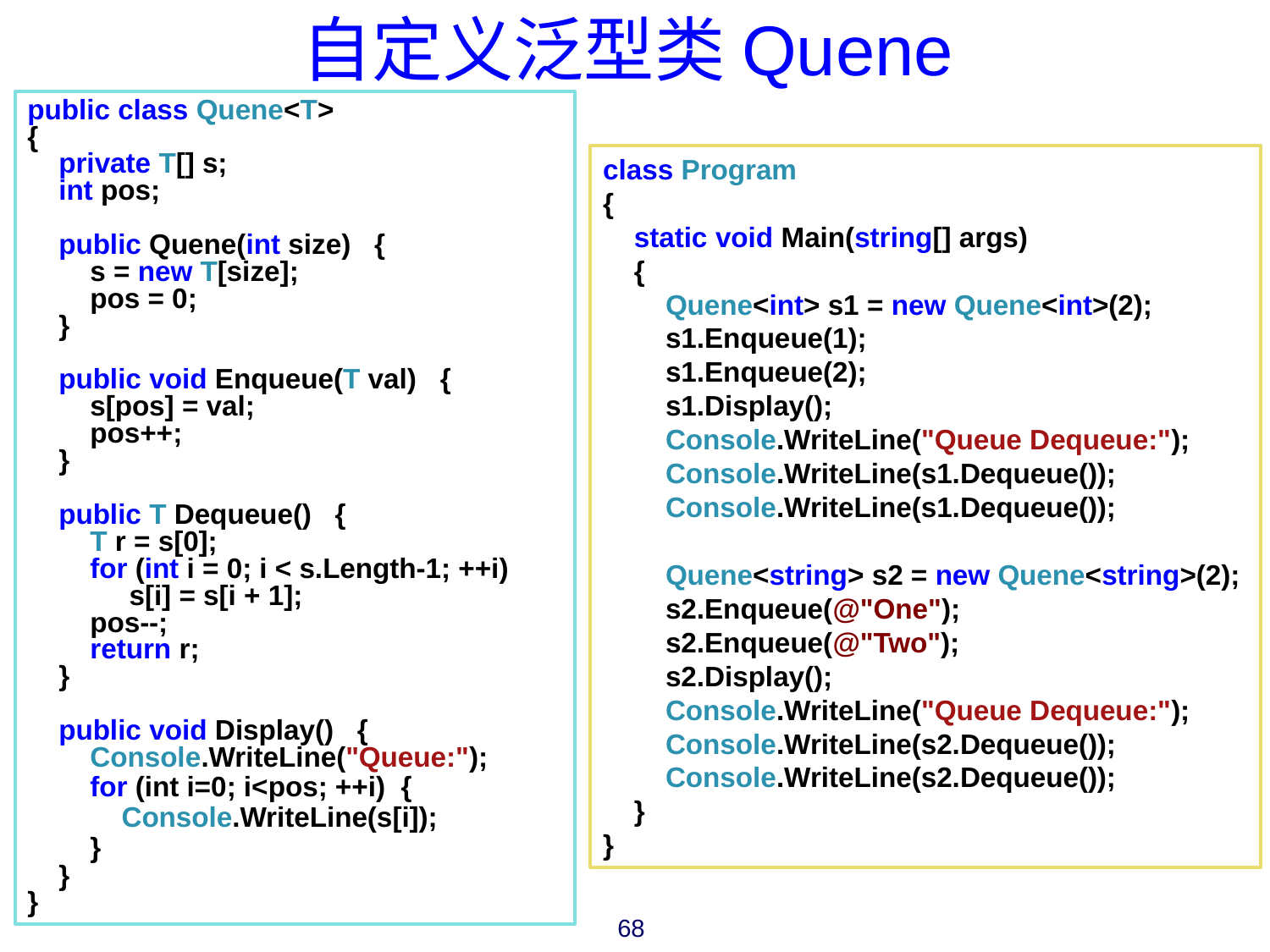

# 自定义泛型类Quene
public class Quene<T>
{
    private T[] s;
    int pos;

    public Quene(int size)   {
        s = new T[size];
        pos = 0;
    }

    public void Enqueue(T val)   {
        s[pos] = val;
        pos++;
    }

    public T Dequeue()   {
        T r = s[0];
        for (int i = 0; i < s.Length-1; ++i)
             s[i] = s[i + 1];
        pos--;
        return r;
    }

    public void Display()   {
        Console.WriteLine("Queue:");
        for (int i=0; i<pos; ++i)  {
            Console.WriteLine(s[i]);
        }
    }
}
class Program
{
    static void Main(string[] args)
    {
        Quene<int> s1 = new Quene<int>(2);
        s1.Enqueue(1);
        s1.Enqueue(2);
        s1.Display();
        Console.WriteLine("Queue Dequeue:");
        Console.WriteLine(s1.Dequeue());
        Console.WriteLine(s1.Dequeue());

        Quene<string> s2 = new Quene<string>(2);
        s2.Enqueue(@"One");
        s2.Enqueue(@"Two");
        s2.Display();
        Console.WriteLine("Queue Dequeue:");
        Console.WriteLine(s2.Dequeue());
        Console.WriteLine(s2.Dequeue());
    }
}
68